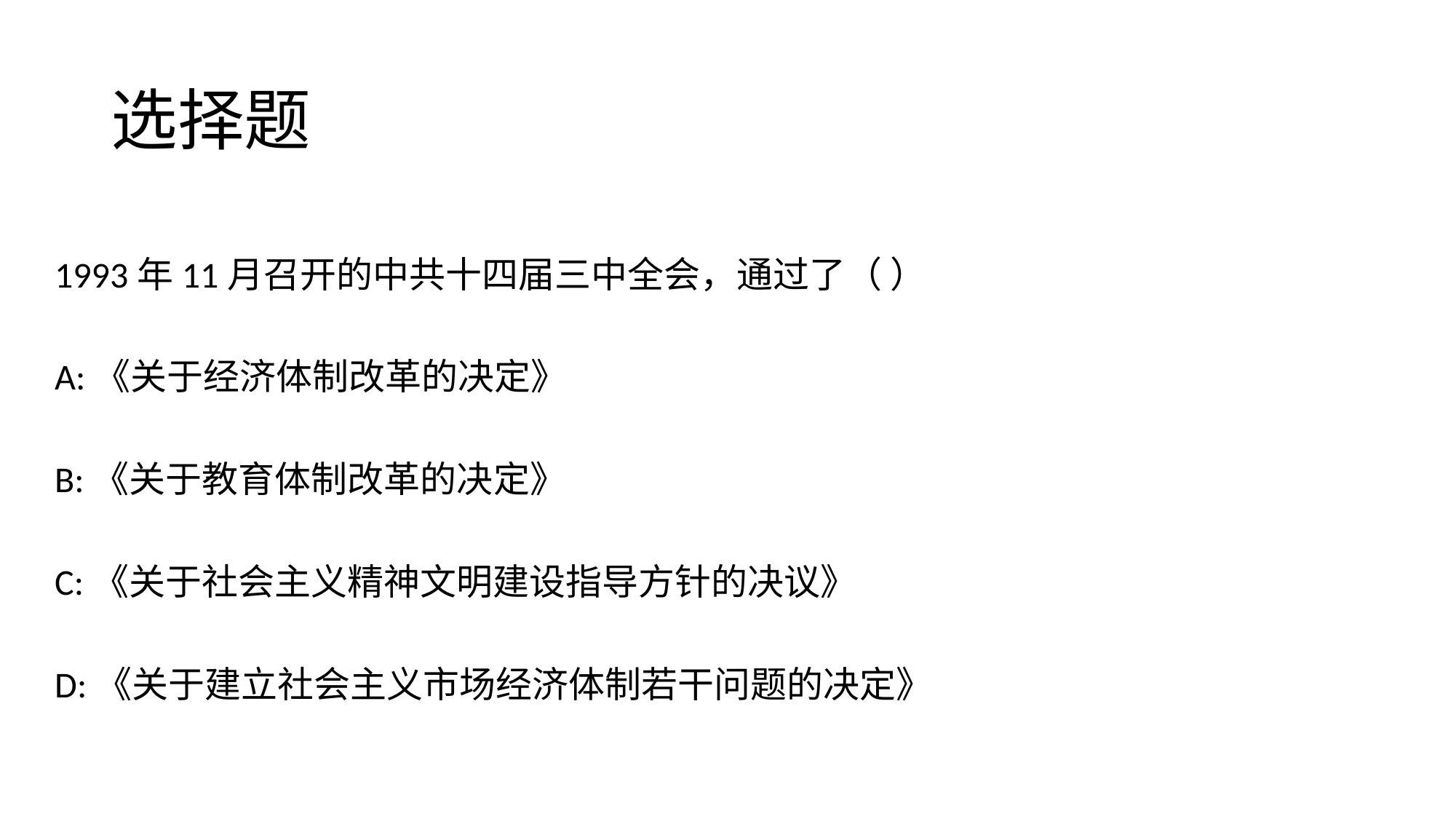

# 选择题
1993年11月召开的中共十四届三中全会，通过了（ ）
A:《关于经济体制改革的决定》
B:《关于教育体制改革的决定》
C:《关于社会主义精神文明建设指导方针的决议》
D:《关于建立社会主义市场经济体制若干问题的决定》